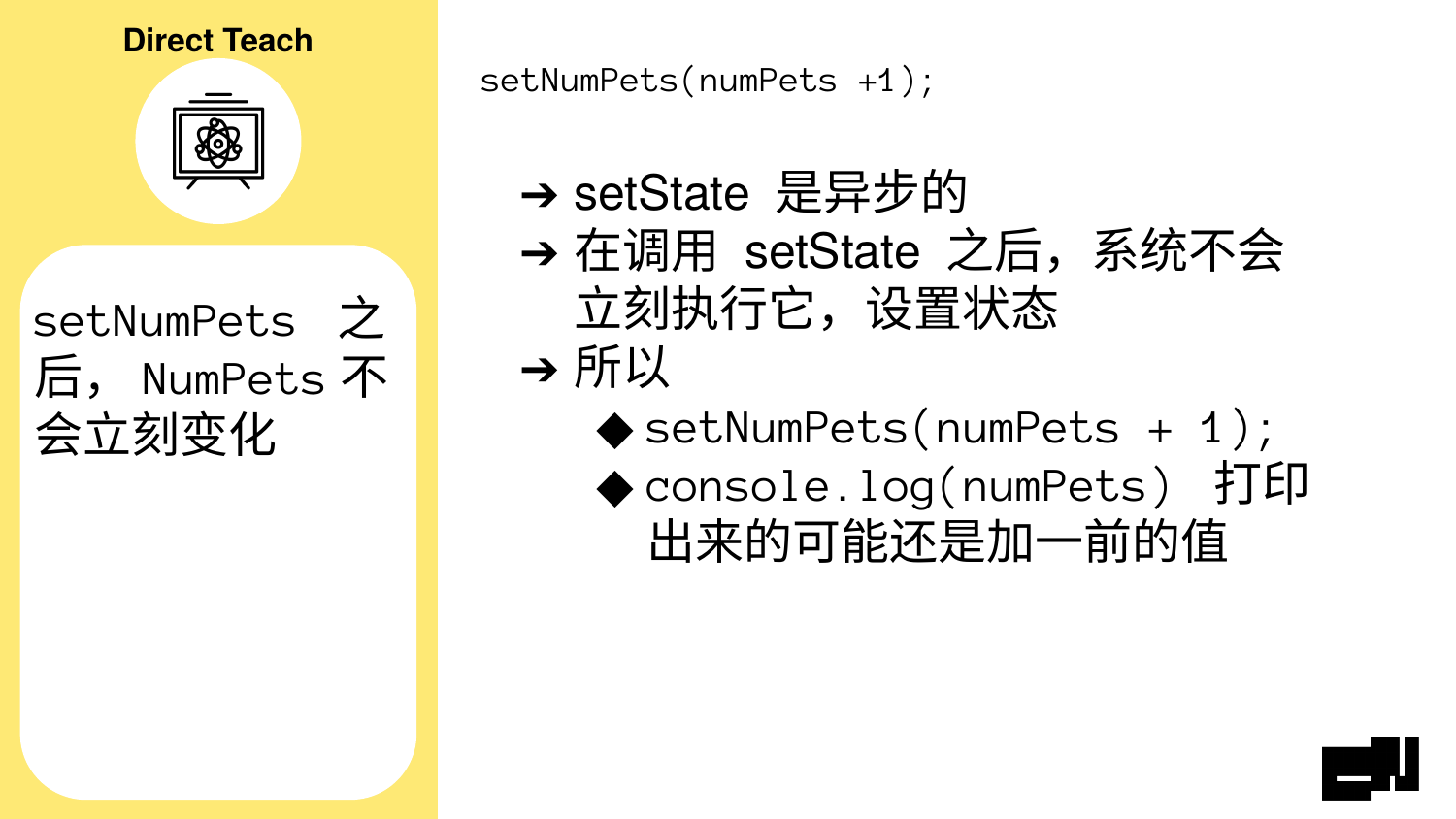

setNumPets(numPets +1);
setState 是异步的
在调用 setState 之后，系统不会立刻执行它，设置状态
所以
setNumPets(numPets + 1);
console.log(numPets) 打印出来的可能还是加一前的值
# setNumPets 之后，NumPets不会立刻变化